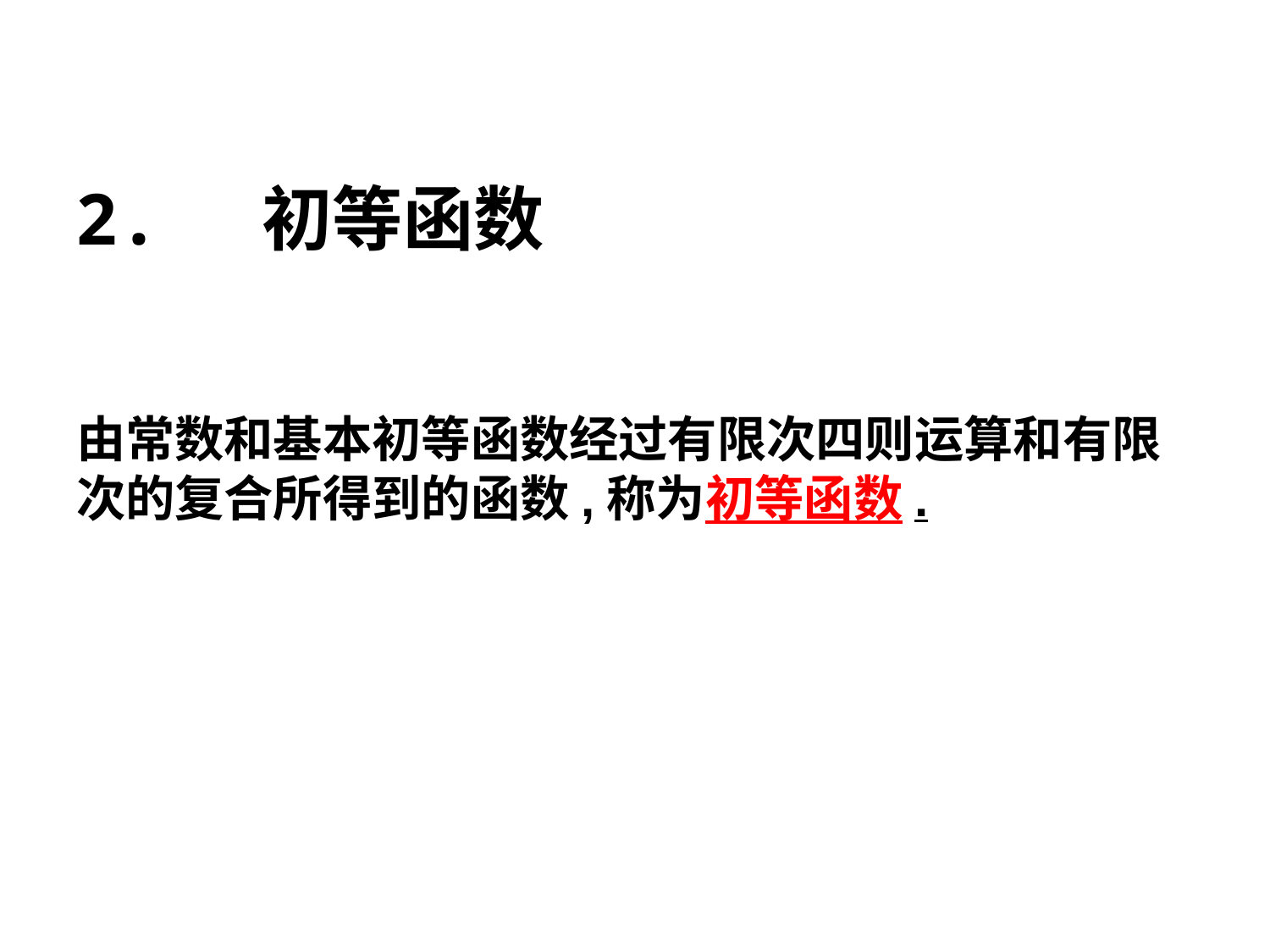

2.  初等函数
由常数和基本初等函数经过有限次四则运算和有限
次的复合所得到的函数,称为初等函数.